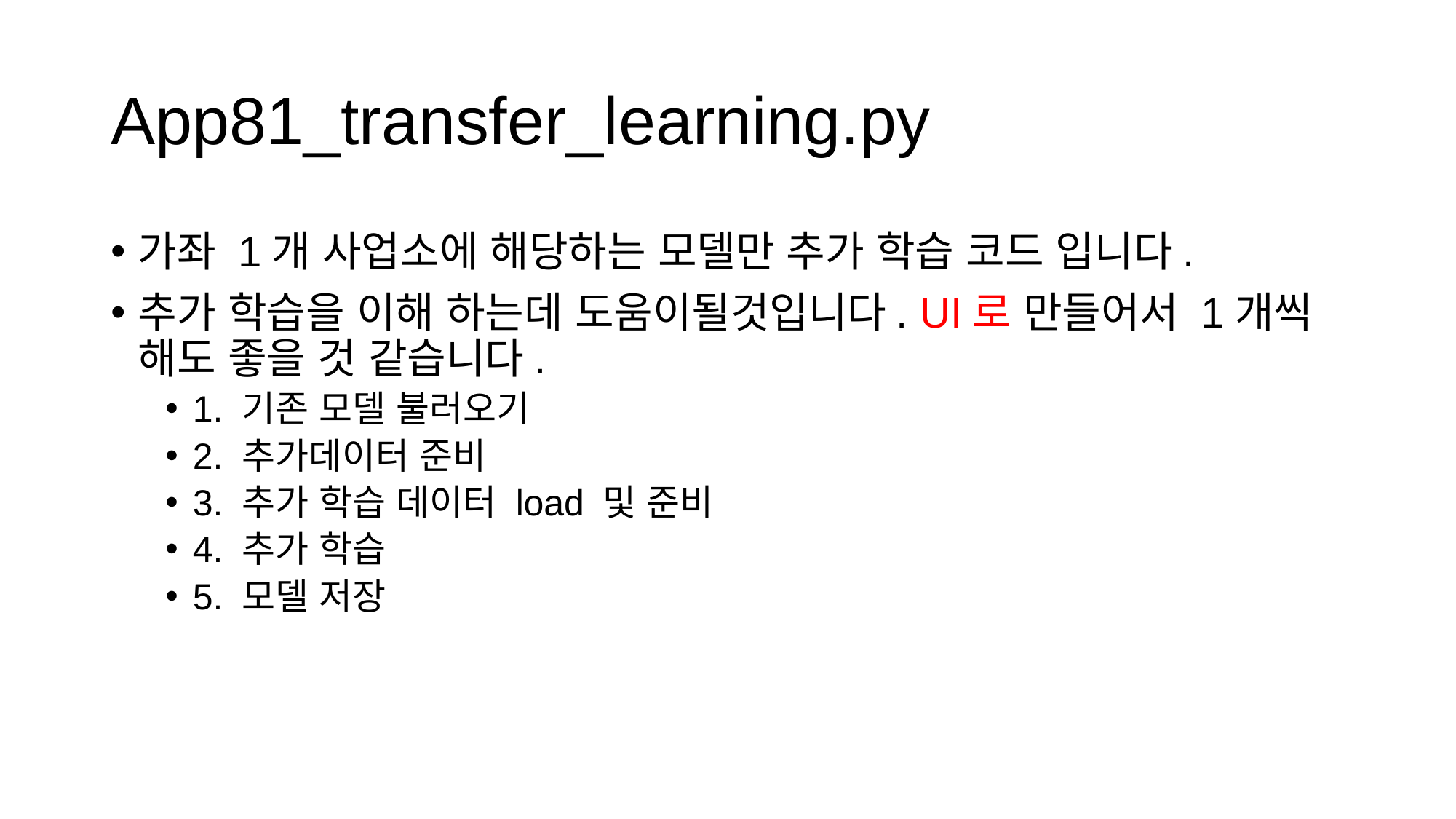

# App81_transfer_learning.py
가좌 1개 사업소에 해당하는 모델만 추가 학습 코드 입니다.
추가 학습을 이해 하는데 도움이될것입니다. UI로 만들어서 1개씩 해도 좋을 것 같습니다.
1. 기존 모델 불러오기
2. 추가데이터 준비
3. 추가 학습 데이터 load 및 준비
4. 추가 학습
5. 모델 저장